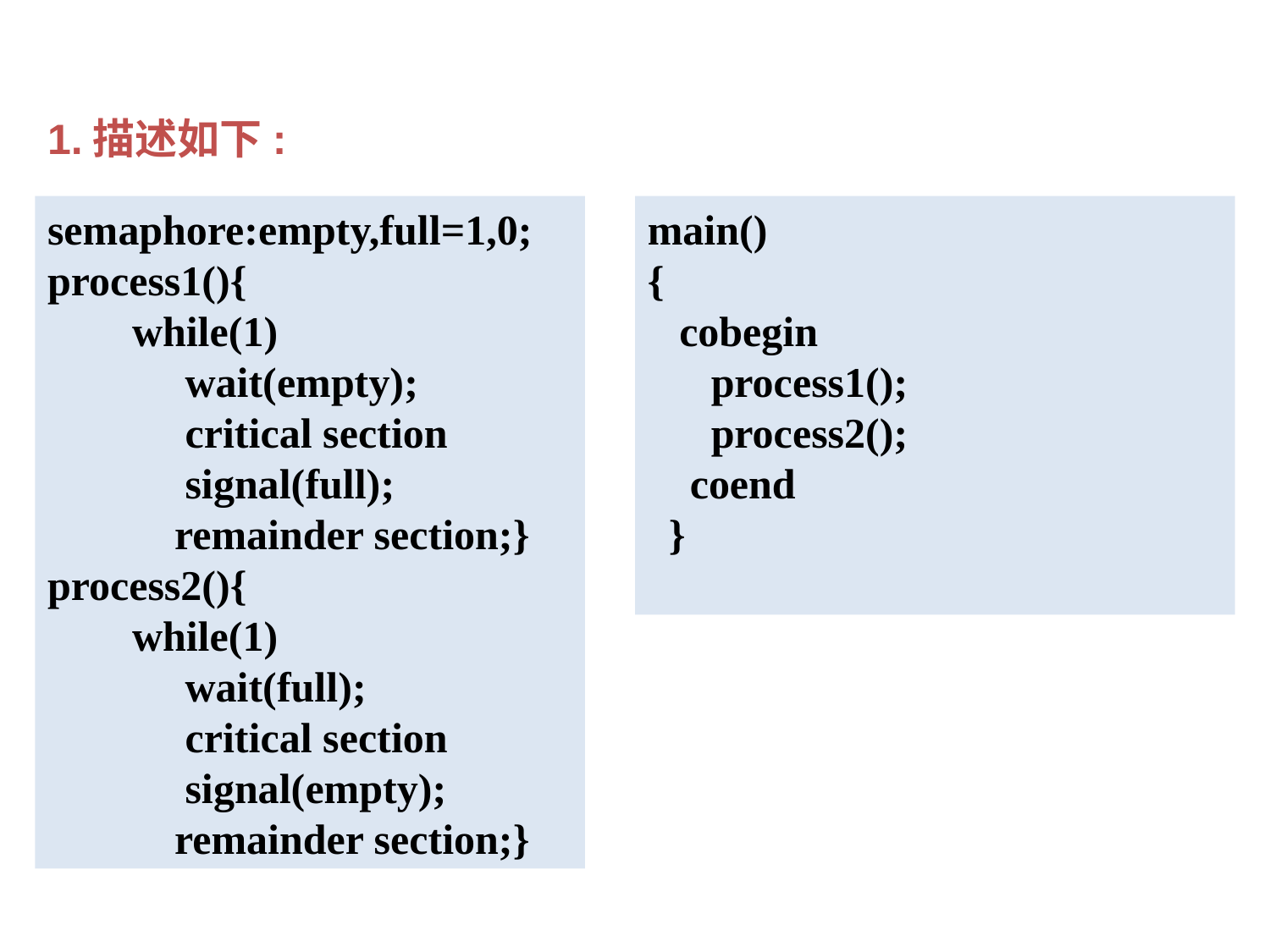

1.描述如下:
semaphore:empty,full=1,0;
process1(){
        while(1)
           	 wait(empty);
             critical section
             signal(full);
            remainder section;}
process2(){
        while(1)
           	 wait(full);
             critical section
             signal(empty);
            remainder section;}
main()
{
   cobegin
      process1();
      process2();
    coend
  }